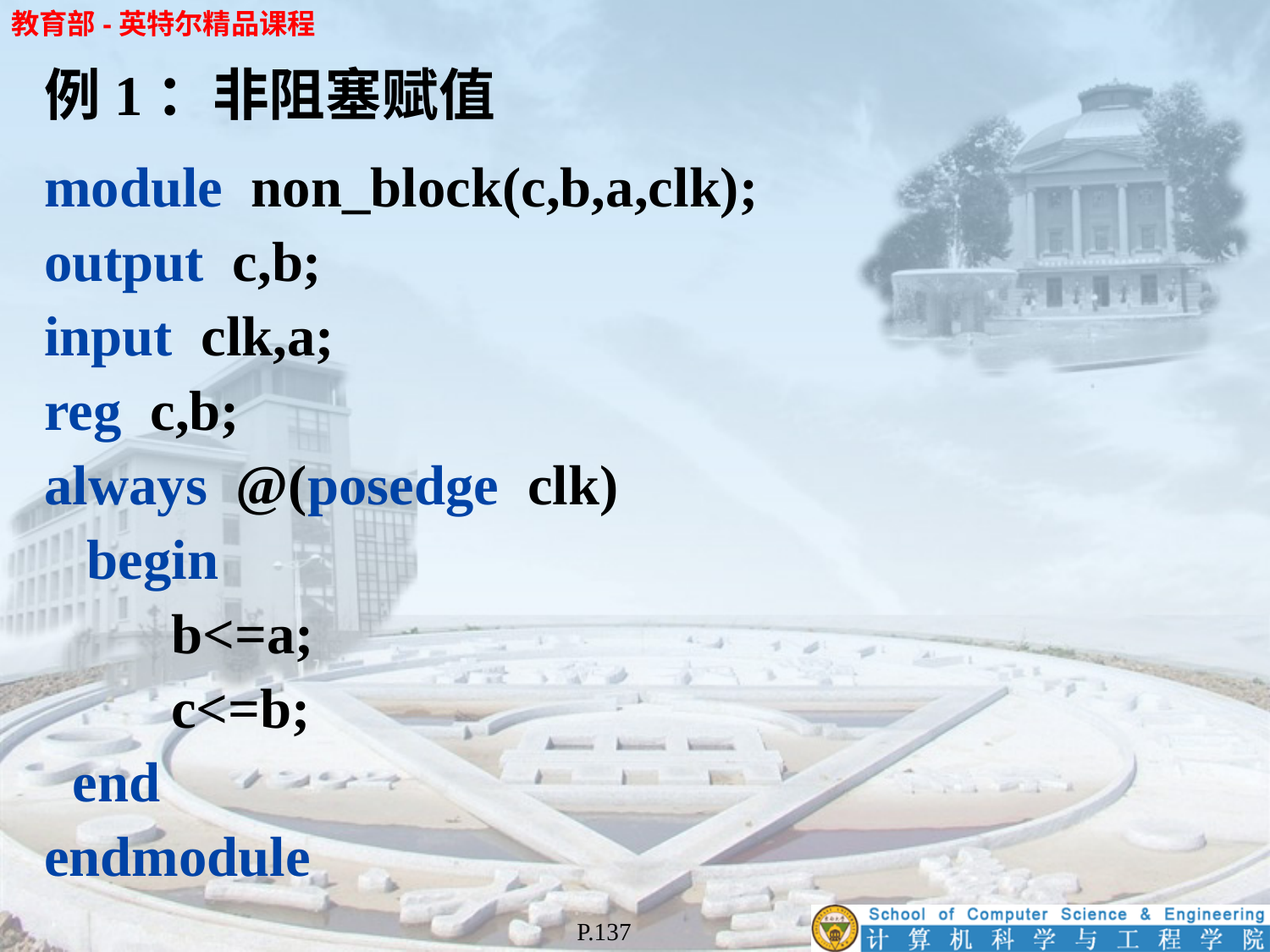

例1：非阻塞赋值
module  non_block(c,b,a,clk);
output  c,b;
input  clk,a;
reg  c,b;
always  @(posedge  clk)
   begin
	b<=a;
	c<=b;
  end
endmodule
P.137